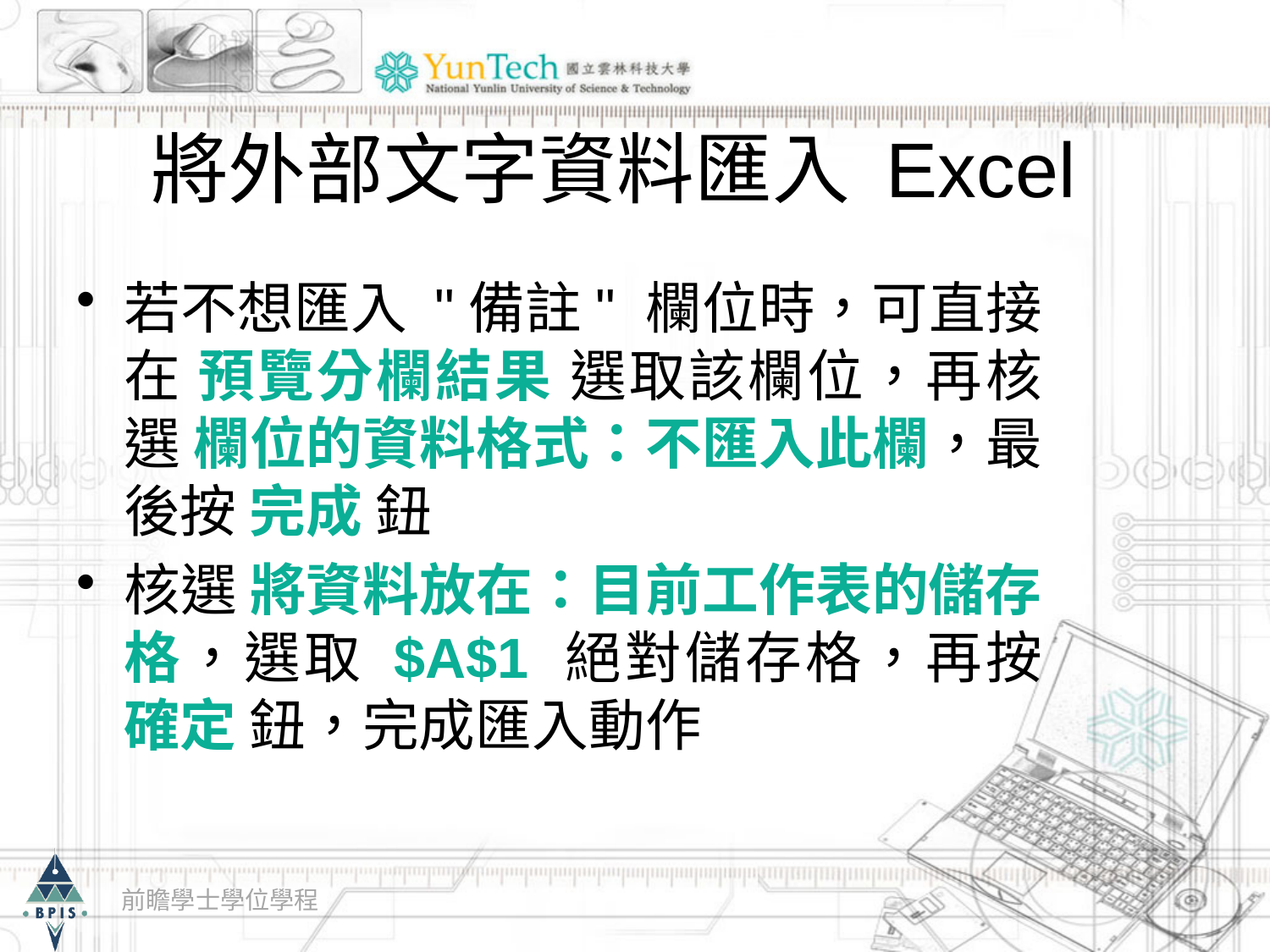

# 將外部文字資料匯入 Excel
若不想匯入 "備註" 欄位時，可直接在 預覽分欄結果 選取該欄位，再核選 欄位的資料格式：不匯入此欄，最後按 完成 鈕
核選 將資料放在：目前工作表的儲存格，選取 $A$1 絕對儲存格，再按 確定 鈕，完成匯入動作